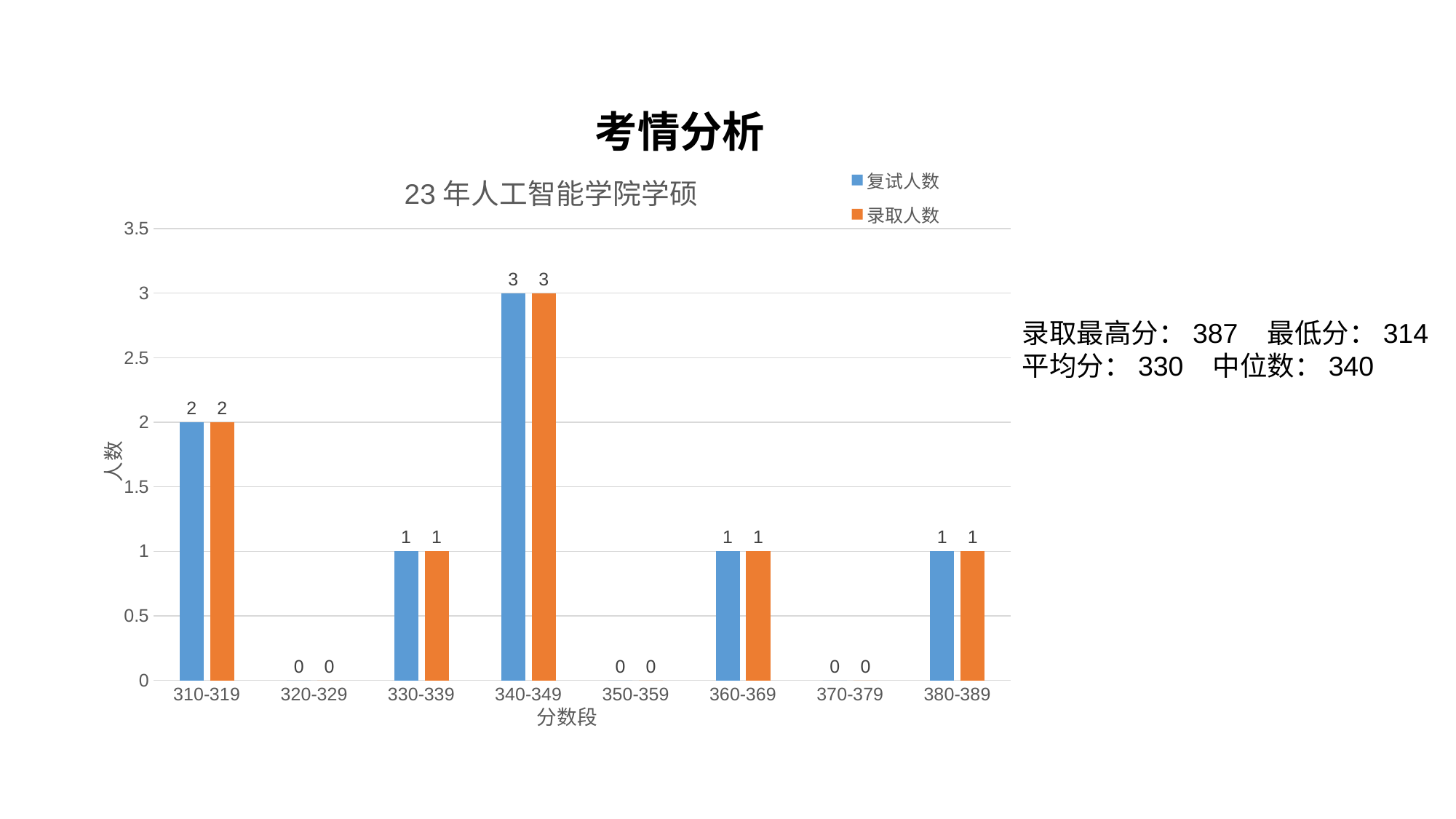

考情分析

### Chart: 23年人工智能学院学硕

| Category | 复试人数 | 录取人数 |
|---|---|---|
| 310-319 | 2.0 | 2.0 |
| 320-329 | 0.0 | 0.0 |
| 330-339 | 1.0 | 1.0 |
| 340-349 | 3.0 | 3.0 |
| 350-359 | 0.0 | 0.0 |
| 360-369 | 1.0 | 1.0 |
| 370-379 | 0.0 | 0.0 |
| 380-389 | 1.0 | 1.0 |
录取最高分：387   最低分：314
平均分：330   中位数：340